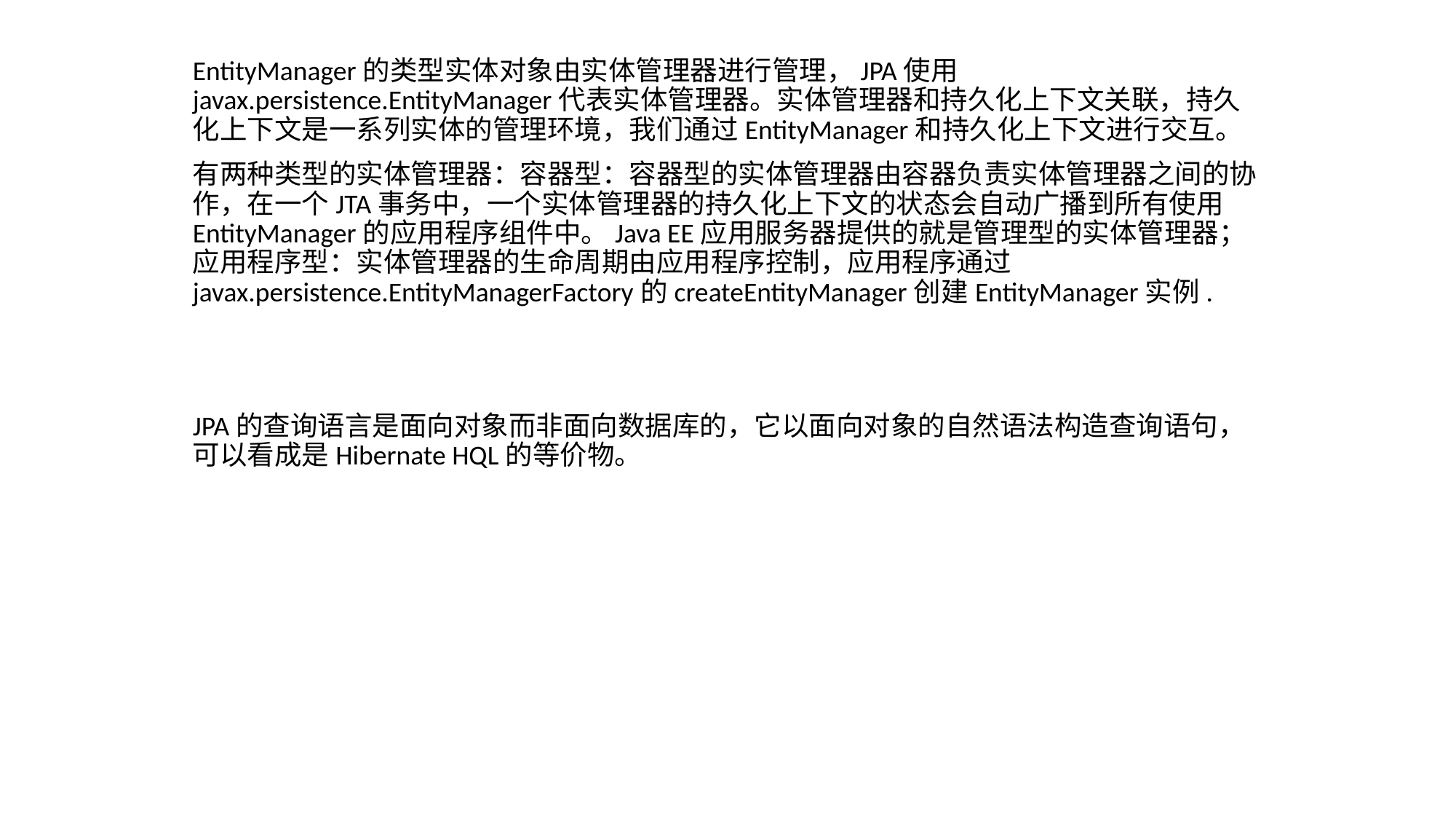

EntityManager的类型实体对象由实体管理器进行管理，JPA使用javax.persistence.EntityManager代表实体管理器。实体管理器和持久化上下文关联，持久化上下文是一系列实体的管理环境，我们通过EntityManager和持久化上下文进行交互。
有两种类型的实体管理器：容器型：容器型的实体管理器由容器负责实体管理器之间的协作，在一个JTA事务中，一个实体管理器的持久化上下文的状态会自动广播到所有使用EntityManager的应用程序组件中。Java EE应用服务器提供的就是管理型的实体管理器；应用程序型：实体管理器的生命周期由应用程序控制，应用程序通过javax.persistence.EntityManagerFactory的createEntityManager创建EntityManager实例.

JPA的查询语言是面向对象而非面向数据库的，它以面向对象的自然语法构造查询语句，可以看成是Hibernate HQL的等价物。